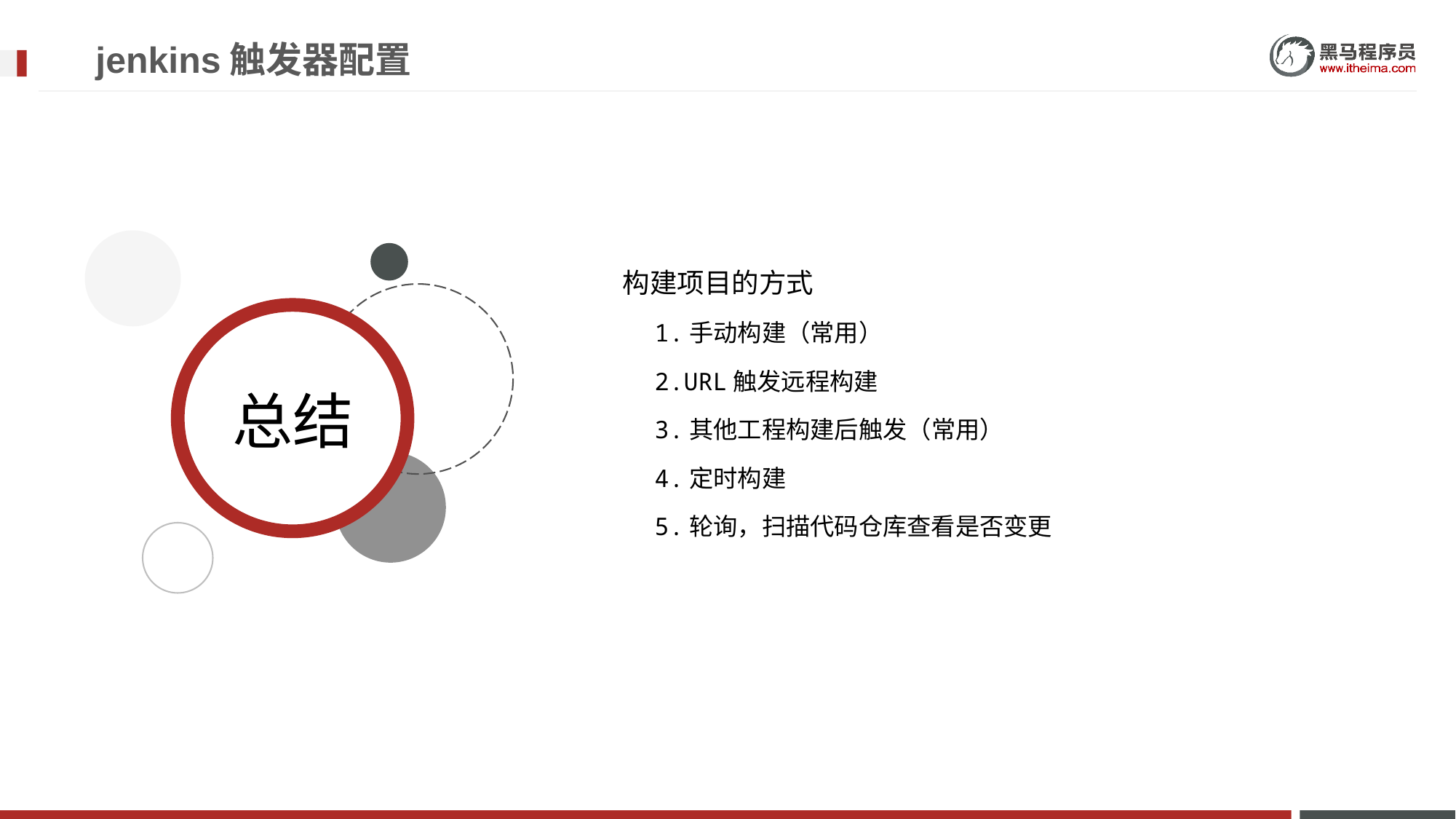

# jenkins触发器配置
构建项目的方式
1.手动构建（常用）
2.URL触发远程构建
3.其他工程构建后触发（常用）
4.定时构建
5.轮询，扫描代码仓库查看是否变更